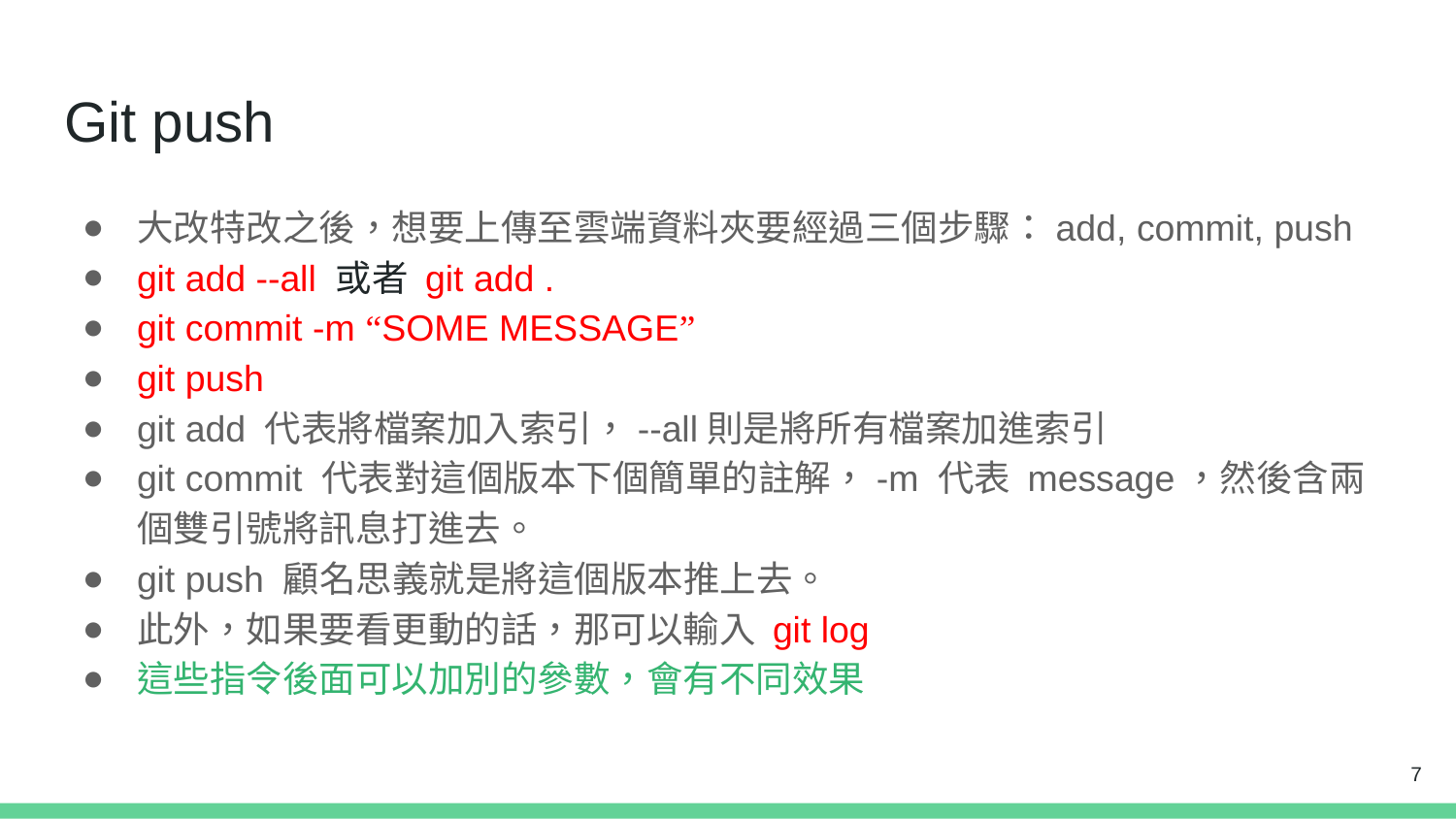

# Git push
大改特改之後，想要上傳至雲端資料夾要經過三個步驟：add, commit, push
git add --all 或者 git add .
git commit -m “SOME MESSAGE”
git push
git add 代表將檔案加入索引，--all則是將所有檔案加進索引
git commit 代表對這個版本下個簡單的註解，-m 代表 message，然後含兩個雙引號將訊息打進去。
git push 顧名思義就是將這個版本推上去。
此外，如果要看更動的話，那可以輸入 git log
這些指令後面可以加別的參數，會有不同效果

7